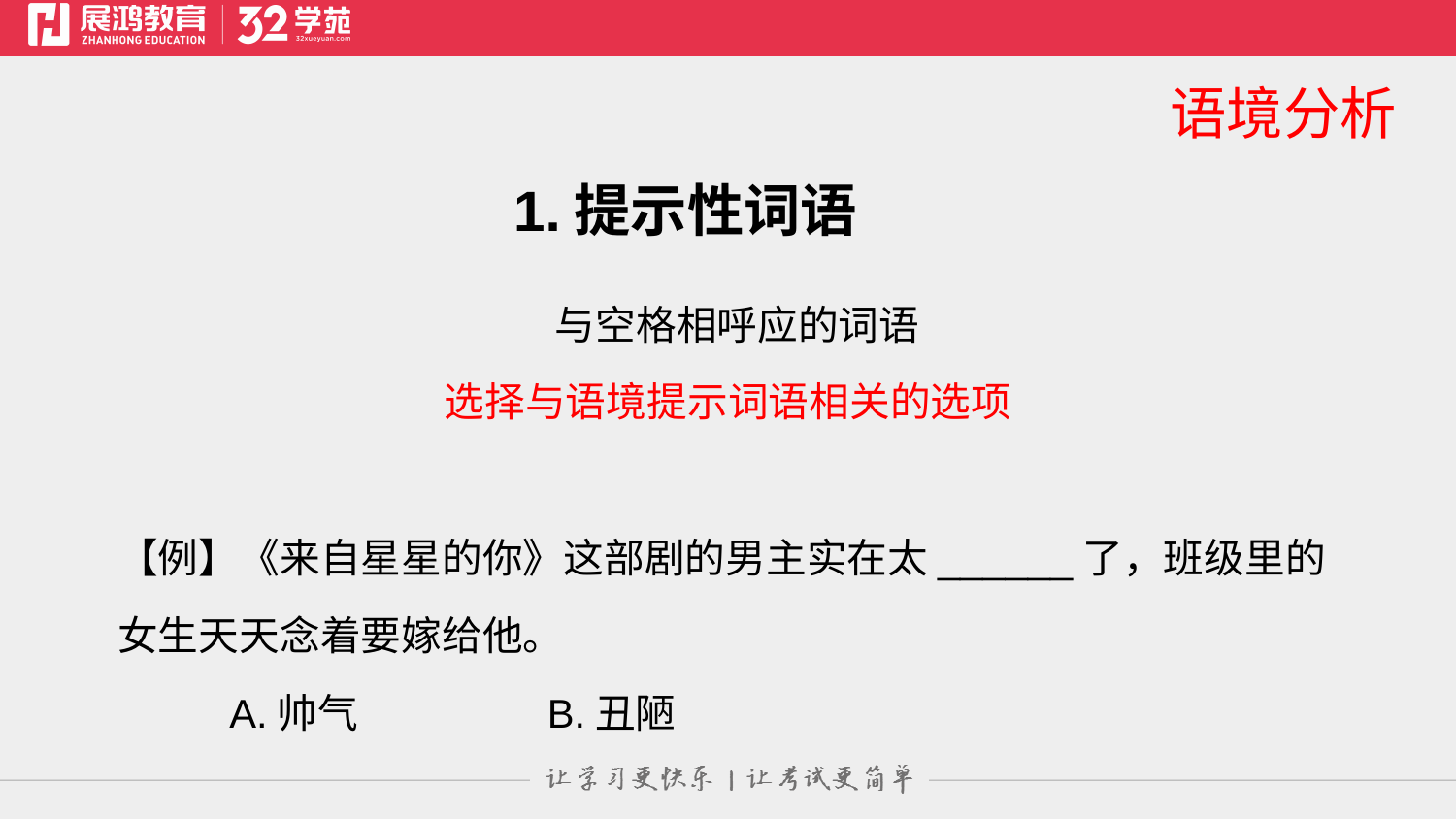

语境分析
1.提示性词语
 与空格相呼应的词语
选择与语境提示词语相关的选项

【例】《来自星星的你》这部剧的男主实在太______了，班级里的女生天天念着要嫁给他。
          A.帅气                    B.丑陋